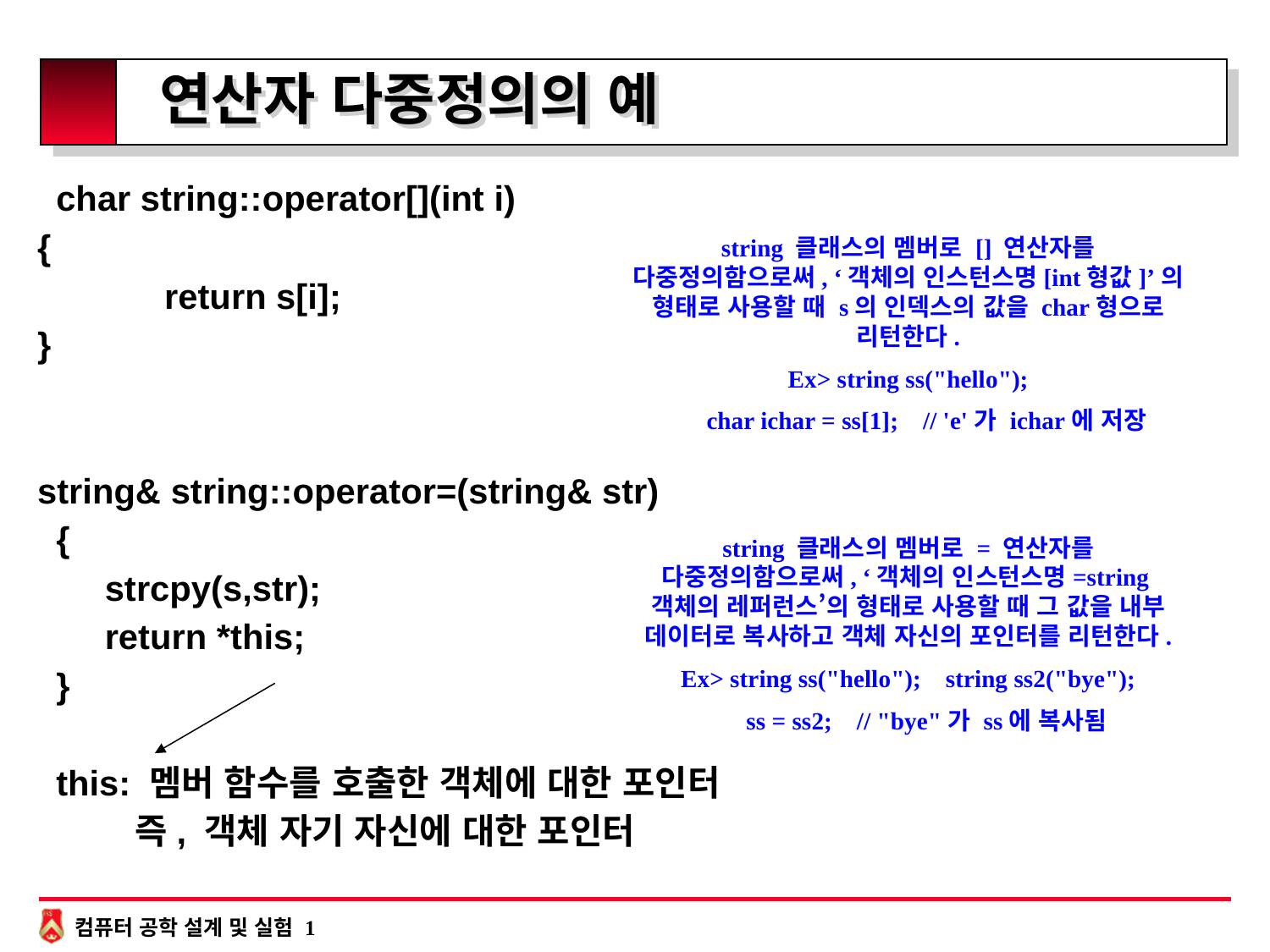

# 연산자 다중정의의 예

      char string::operator[](int i)
	{
       	return s[i];
	}

	string& string::operator=(string& str)
      {
           strcpy(s,str);
           return *this;
      }

      this: 멤버 함수를 호출한 객체에 대한 포인터
             즉, 객체 자기 자신에 대한 포인터

string 클래스의 멤버로 [] 연산자를 다중정의함으로써, ‘객체의 인스턴스명[int형값]’의 형태로 사용할 때 s의 인덱스의 값을 char형으로 리턴한다.
Ex> string ss("hello");
      char ichar = ss[1];    // 'e'가 ichar에 저장
string 클래스의 멤버로 = 연산자를 다중정의함으로써, ‘객체의 인스턴스명=string객체의 레퍼런스’의 형태로 사용할 때 그 값을 내부 데이터로 복사하고 객체 자신의 포인터를 리턴한다.
Ex> string ss("hello");    string ss2("bye");
      ss = ss2;    // "bye"가 ss에 복사됨